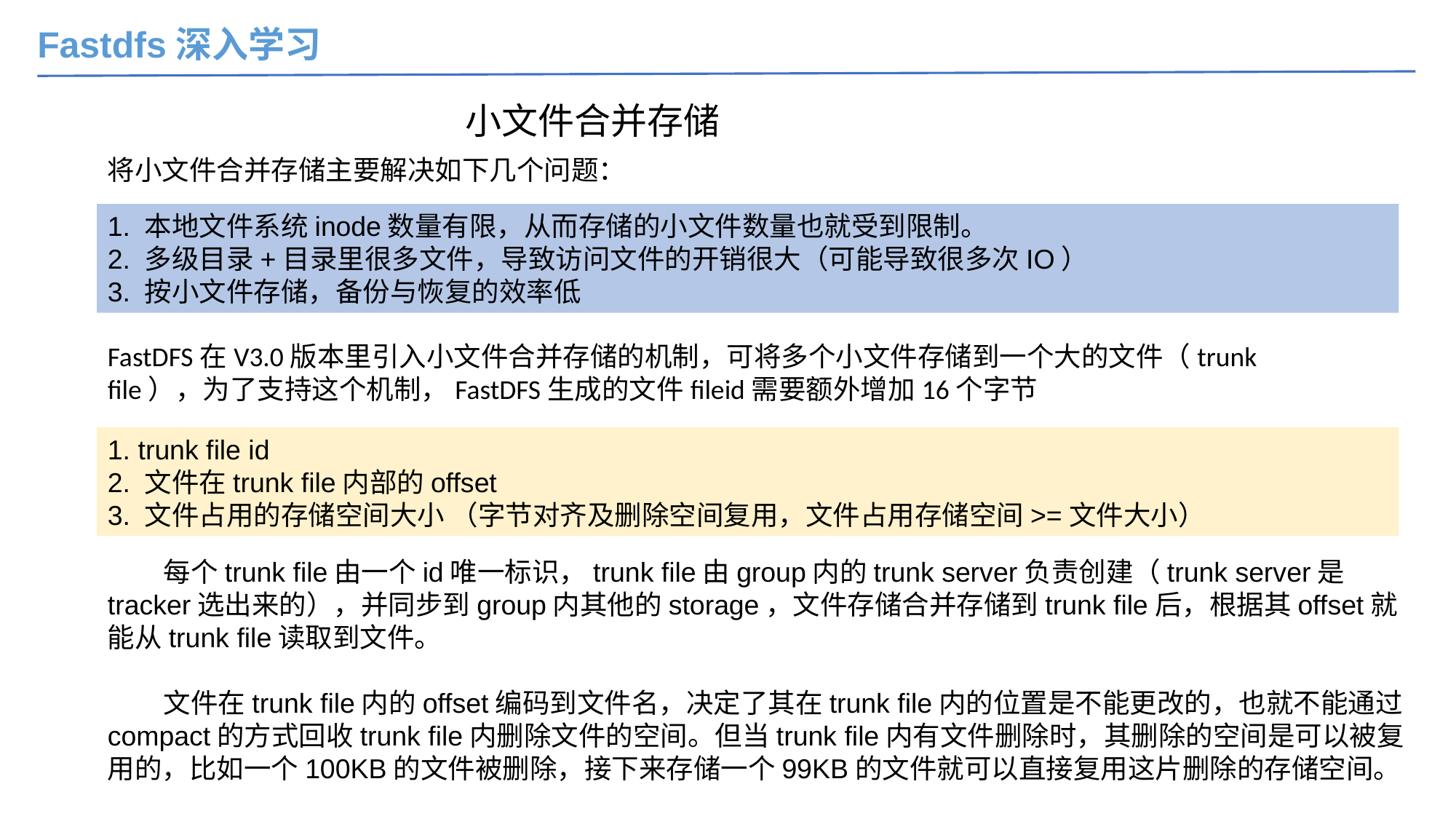

Fastdfs深入学习
小文件合并存储
将小文件合并存储主要解决如下几个问题：
1. 本地文件系统inode数量有限，从而存储的小文件数量也就受到限制。
2. 多级目录+目录里很多文件，导致访问文件的开销很大（可能导致很多次IO）
3. 按小文件存储，备份与恢复的效率低
FastDFS在V3.0版本里引入小文件合并存储的机制，可将多个小文件存储到一个大的文件（trunk file），为了支持这个机制，FastDFS生成的文件fileid需要额外增加16个字节
1. trunk file id
2. 文件在trunk file内部的offset
3. 文件占用的存储空间大小 （字节对齐及删除空间复用，文件占用存储空间>=文件大小）
        每个trunk file由一个id唯一标识，trunk file由group内的trunk server负责创建（trunk server是tracker选出来的），并同步到group内其他的storage，文件存储合并存储到trunk file后，根据其offset就能从trunk file读取到文件。

        文件在trunk file内的offset编码到文件名，决定了其在trunk file内的位置是不能更改的，也就不能通过compact的方式回收trunk file内删除文件的空间。但当trunk file内有文件删除时，其删除的空间是可以被复用的，比如一个100KB的文件被删除，接下来存储一个99KB的文件就可以直接复用这片删除的存储空间。